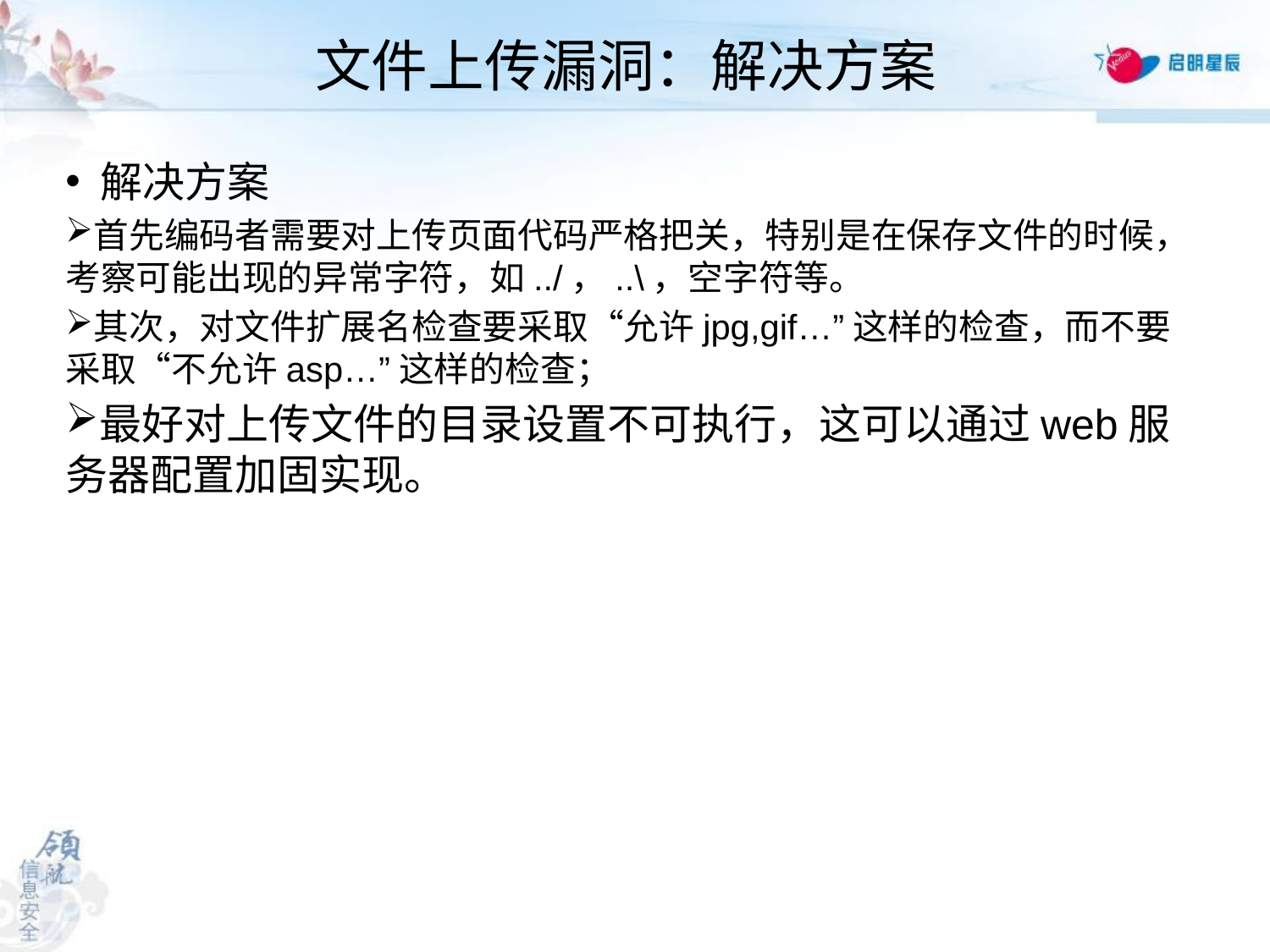

# 文件上传漏洞：解决方案
 解决方案
首先编码者需要对上传页面代码严格把关，特别是在保存文件的时候，考察可能出现的异常字符，如../，..\，空字符等。
其次，对文件扩展名检查要采取“允许jpg,gif…”这样的检查，而不要采取“不允许asp…”这样的检查；
最好对上传文件的目录设置不可执行，这可以通过web服务器配置加固实现。